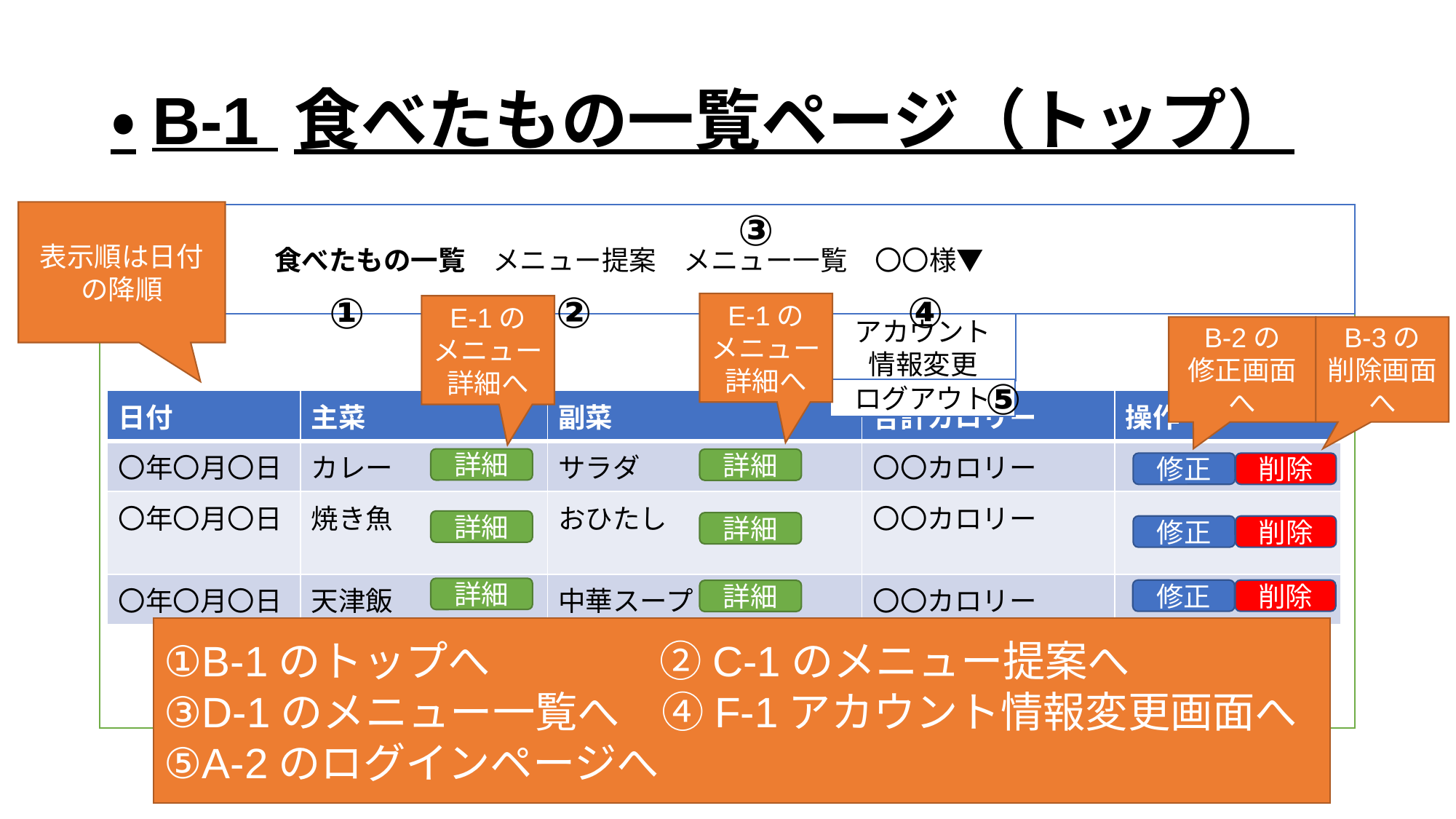

# ・B-1 食べたもの一覧ページ（トップ）
③
表示順は日付の降順

　　　　　　食べたもの一覧　メニュー提案　メニュー一覧　〇〇様▼
アカウント情報変更
②
④
①
E-1の
メニュー詳細へ
E-1の
メニュー詳細へ
B-2の
修正画面へ
B-3の
削除画面へ
⑤
ログアウト
| 日付 | 主菜 | 副菜 | 合計カロリー | 操作 |
| --- | --- | --- | --- | --- |
| 〇年〇月〇日 | カレー | サラダ | 〇〇カロリー |  |
| 〇年〇月〇日 | 焼き魚 | おひたし | 〇〇カロリー |  |
| 〇年〇月〇日 | 天津飯 | 中華スープ | 〇〇カロリー |  |
詳細
詳細
修正
削除
詳細
詳細
修正
削除
詳細
修正
削除
詳細
①B-1のトップへ　　　　②C-1のメニュー提案へ
③D-1のメニュー一覧へ　④F-1アカウント情報変更画面へ
⑤A-2のログインページへ